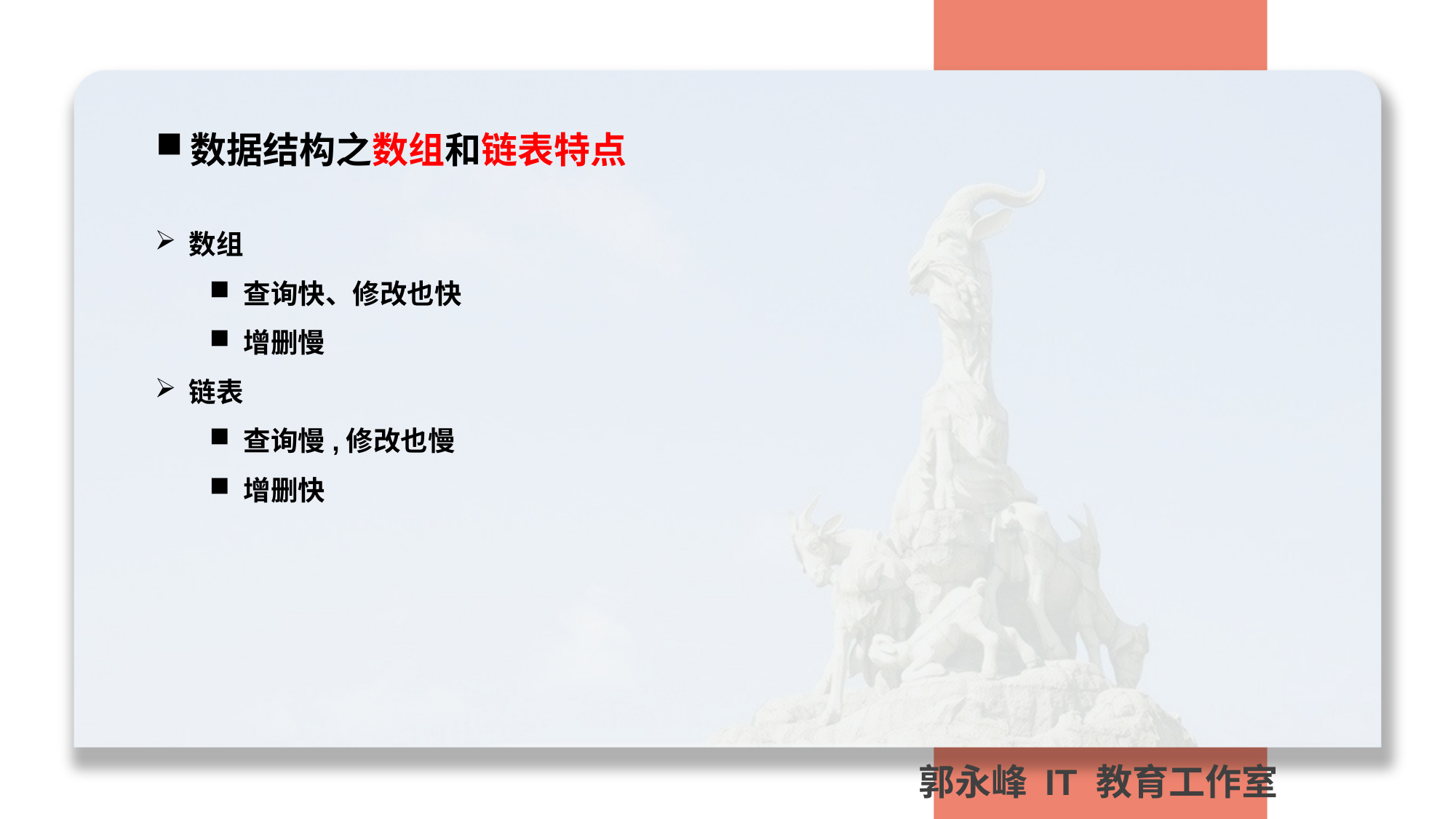

数据结构之数组和链表特点
数组
查询快、修改也快
增删慢
链表
查询慢,修改也慢
增删快